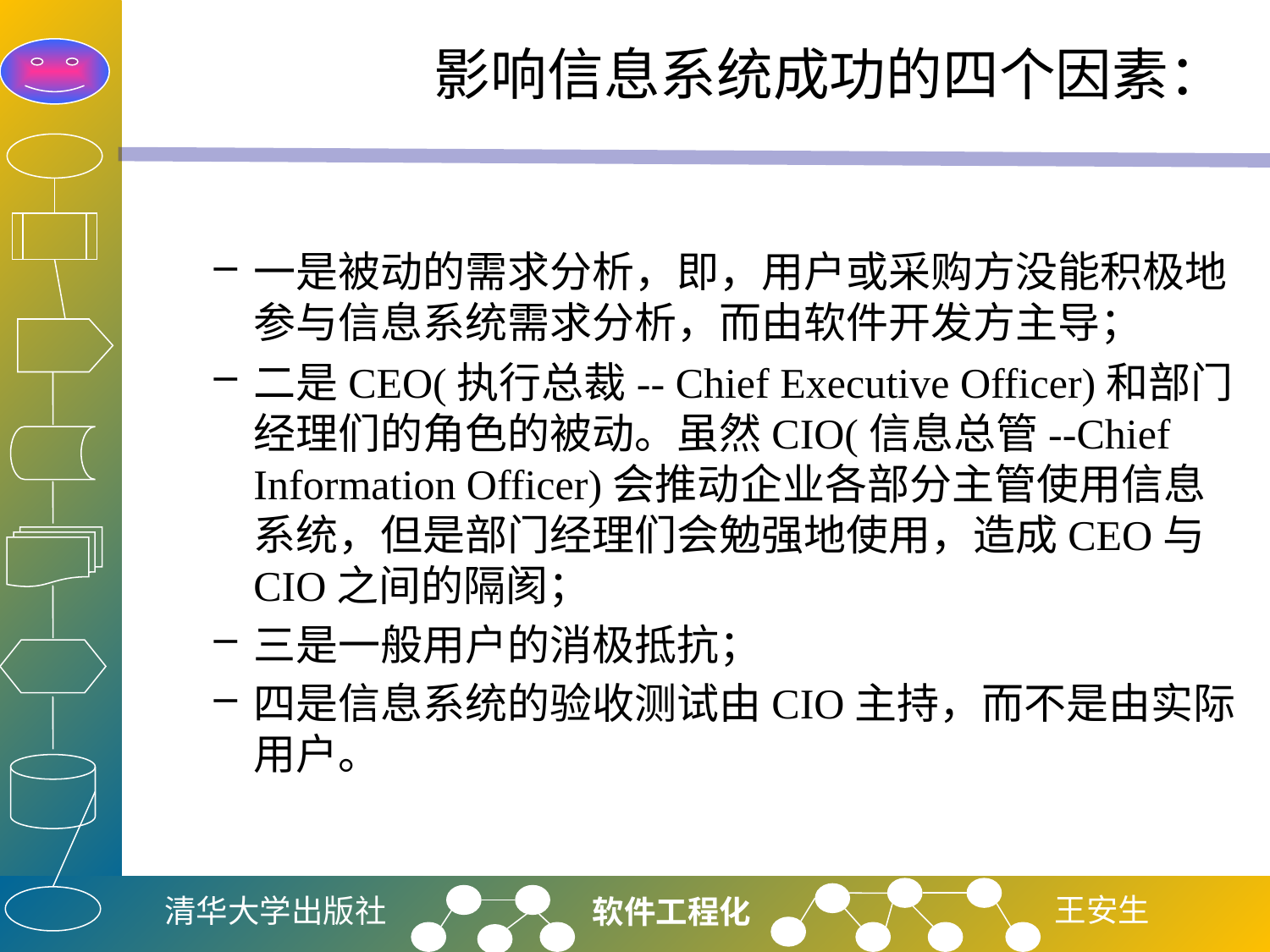

# 影响信息系统成功的四个因素：

一是被动的需求分析，即，用户或采购方没能积极地参与信息系统需求分析，而由软件开发方主导；
二是CEO(执行总裁-- Chief Executive Officer)和部门经理们的角色的被动。虽然CIO(信息总管--Chief Information Officer)会推动企业各部分主管使用信息系统，但是部门经理们会勉强地使用，造成CEO与CIO之间的隔阂；
三是一般用户的消极抵抗；
四是信息系统的验收测试由CIO主持，而不是由实际用户。